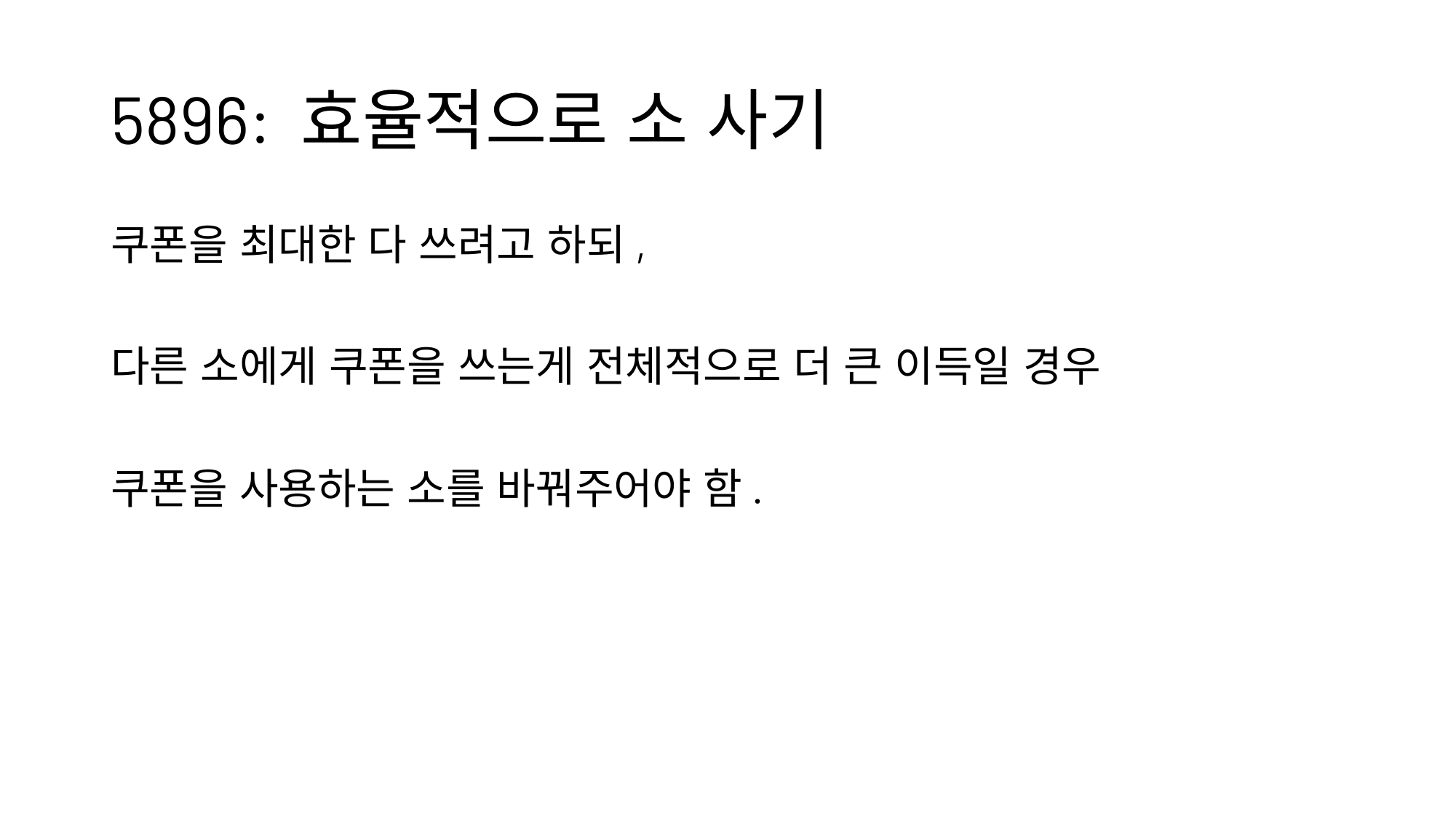

# 5896: 효율적으로 소 사기
쿠폰을 최대한 다 쓰려고 하되,

다른 소에게 쿠폰을 쓰는게 전체적으로 더 큰 이득일 경우

쿠폰을 사용하는 소를 바꿔주어야 함.